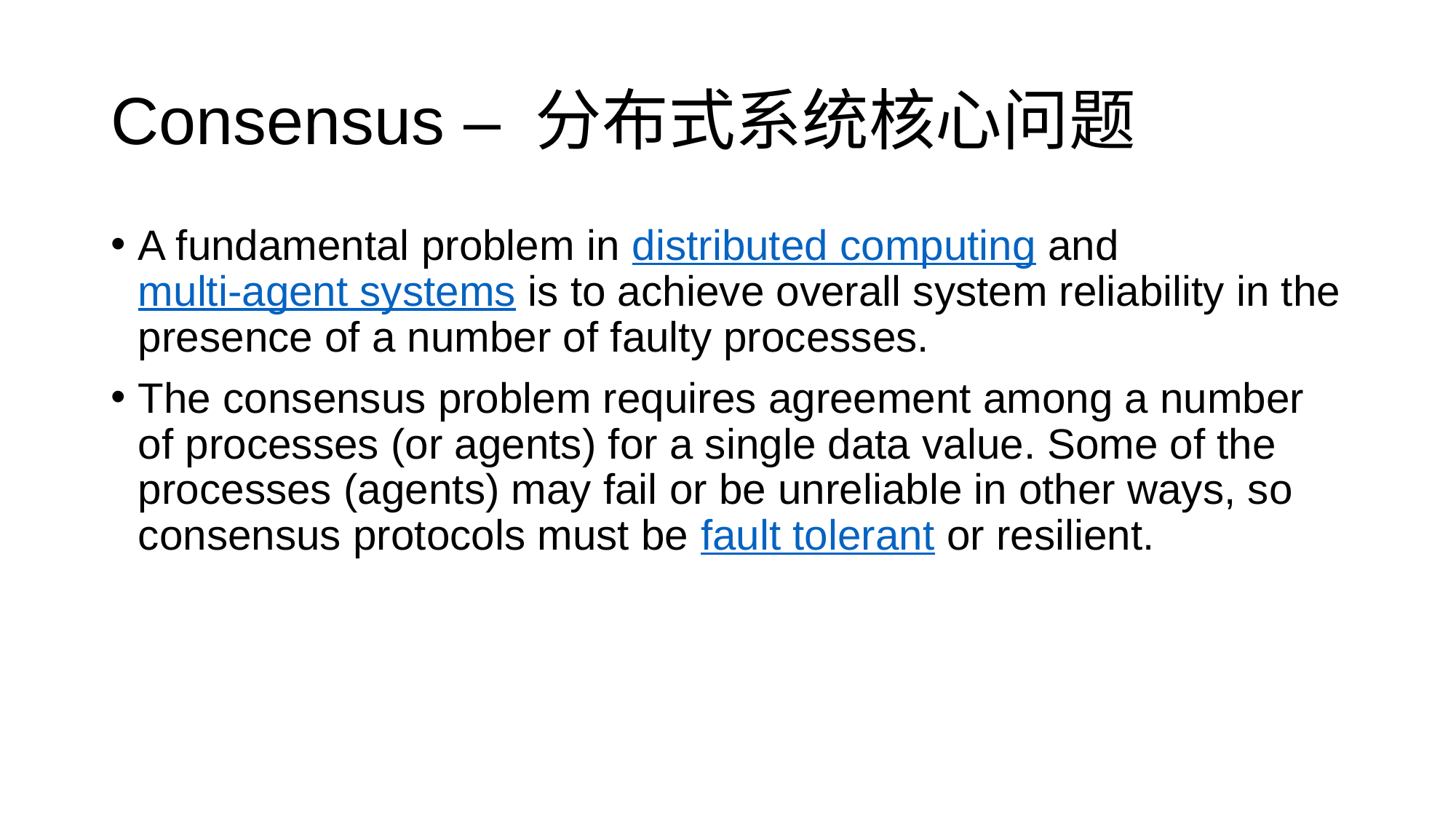

# Consensus – 分布式系统核心问题
A fundamental problem in distributed computing and multi-agent systems is to achieve overall system reliability in the presence of a number of faulty processes.
The consensus problem requires agreement among a number of processes (or agents) for a single data value. Some of the processes (agents) may fail or be unreliable in other ways, so consensus protocols must be fault tolerant or resilient.